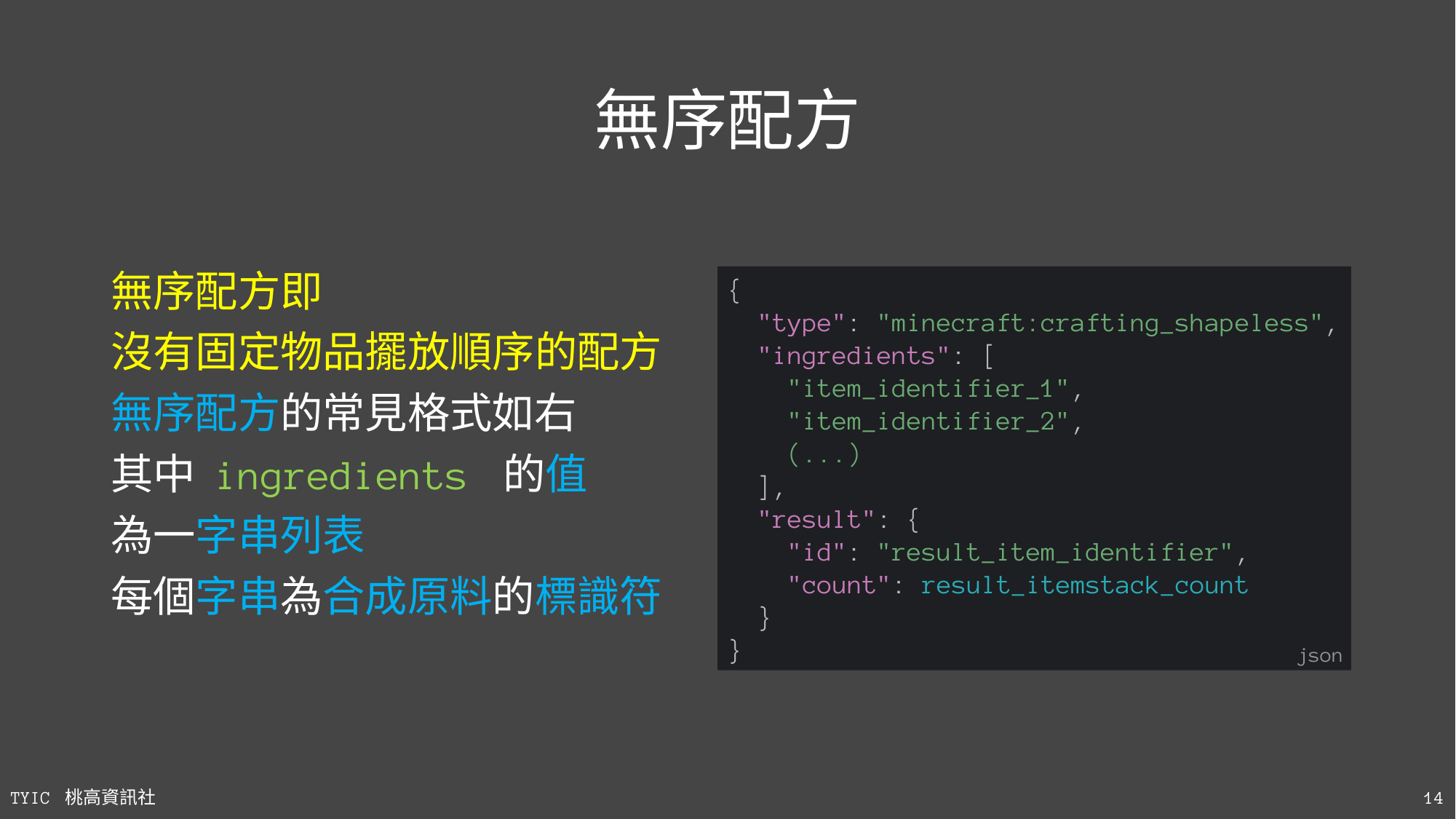

# 無序配方
無序配方即
沒有固定物品擺放順序的配方
無序配方的常見格式如右
其中 ingredients 的值
為一字串列表
每個字串為合成原料的標識符

{
  "type": "minecraft:crafting_shapeless",
  "ingredients": [
    "item_identifier_1",
    "item_identifier_2",
    (...)
  ],
  "result": {
    "id": "result_item_identifier",
    "count": result_itemstack_count
  }
}
json